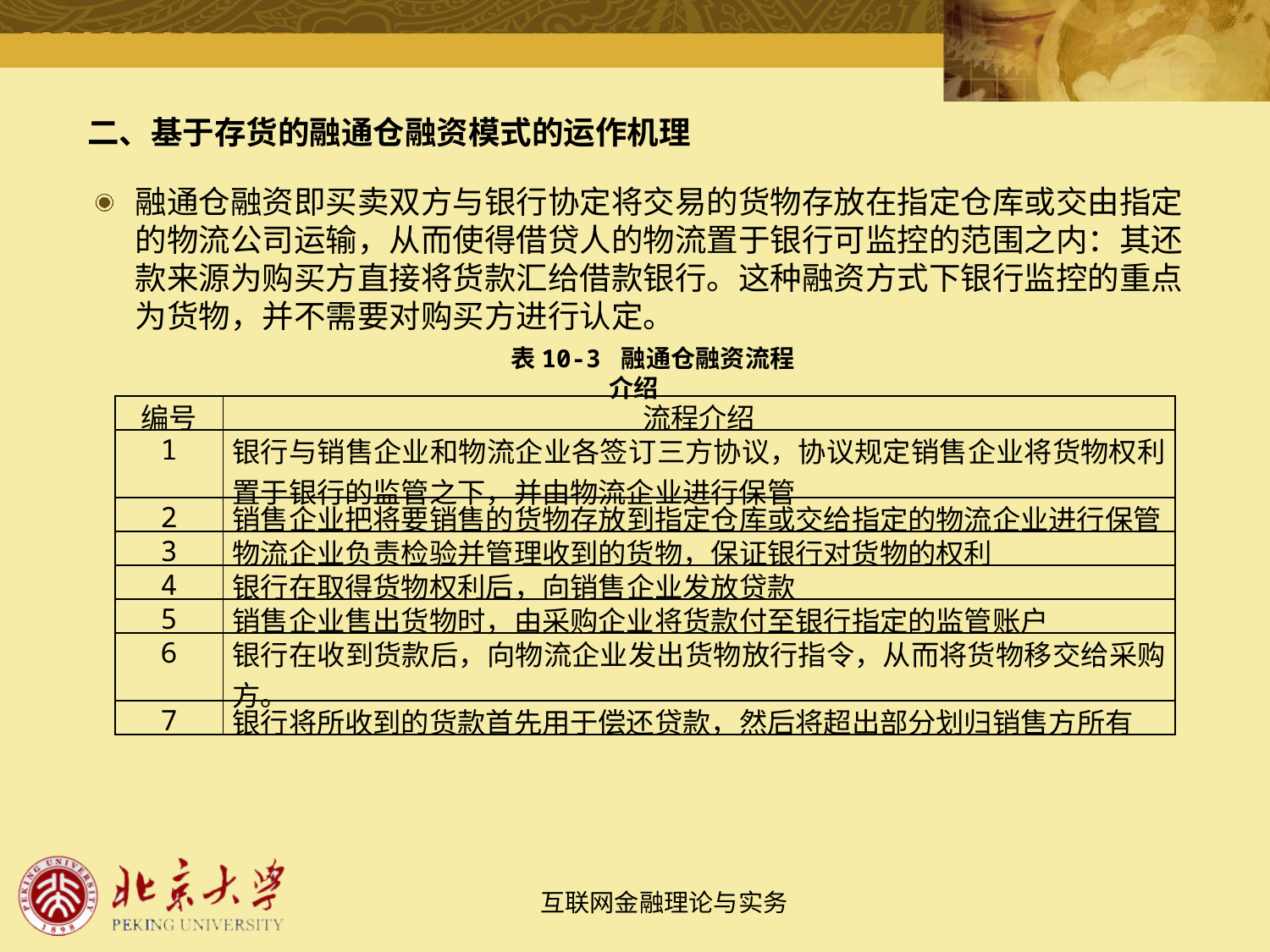

二、基于存货的融通仓融资模式的运作机理
融通仓融资即买卖双方与银行协定将交易的货物存放在指定仓库或交由指定的物流公司运输，从而使得借贷人的物流置于银行可监控的范围之内：其还款来源为购买方直接将货款汇给借款银行。这种融资方式下银行监控的重点为货物，并不需要对购买方进行认定。
表10-3 融通仓融资流程介绍
| 编号 | 流程介绍 |
| --- | --- |
| 1 | 银行与销售企业和物流企业各签订三方协议，协议规定销售企业将货物权利置于银行的监管之下，并由物流企业进行保管 |
| 2 | 销售企业把将要销售的货物存放到指定仓库或交给指定的物流企业进行保管 |
| 3 | 物流企业负责检验并管理收到的货物，保证银行对货物的权利 |
| 4 | 银行在取得货物权利后，向销售企业发放贷款 |
| 5 | 销售企业售出货物时，由采购企业将货款付至银行指定的监管账户 |
| 6 | 银行在收到货款后，向物流企业发出货物放行指令，从而将货物移交给采购方。 |
| 7 | 银行将所收到的货款首先用于偿还贷款，然后将超出部分划归销售方所有 |